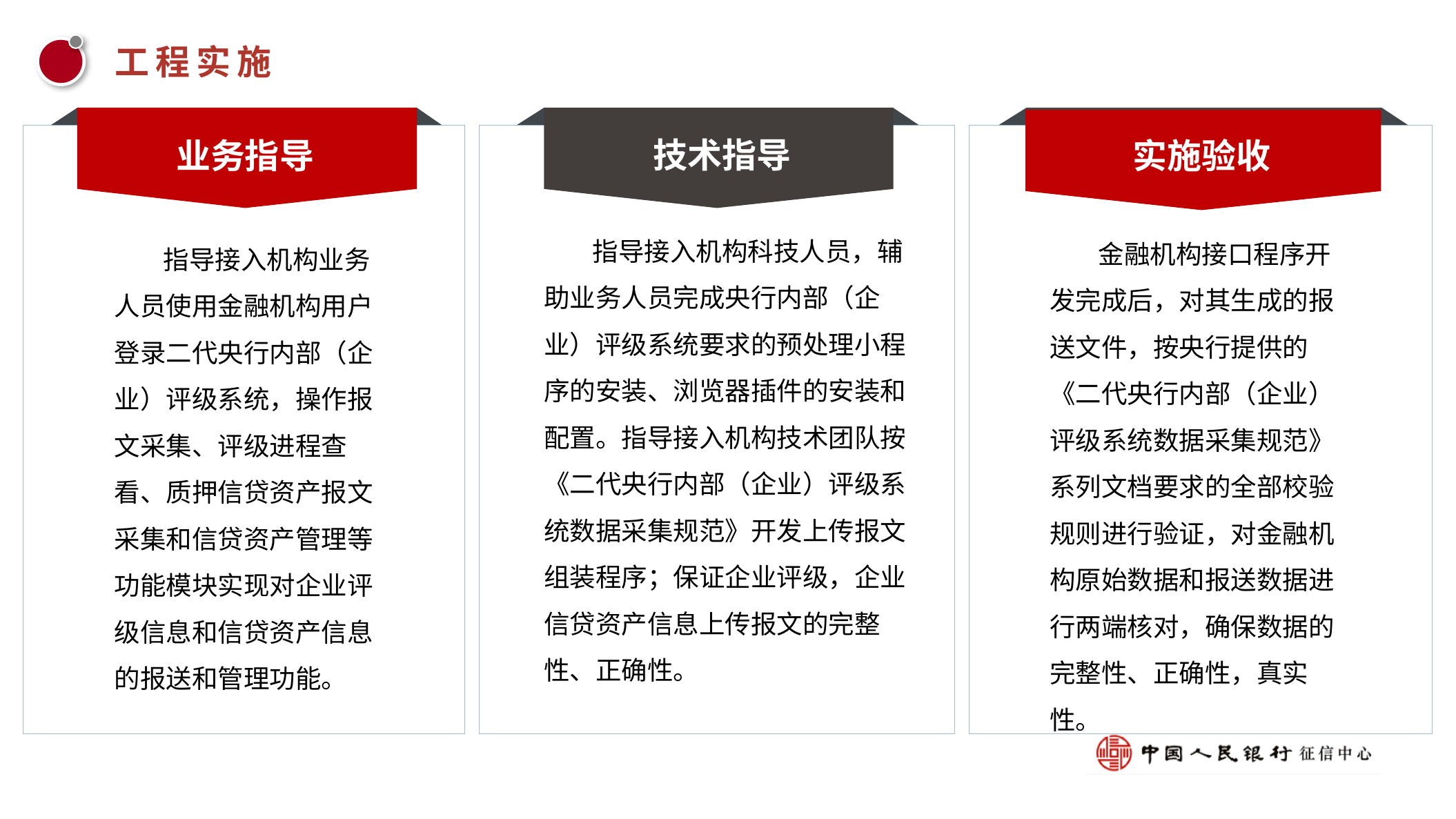

工程实施

业务指导
指导接入机构业务人员使用金融机构用户登录二代央行内部（企业）评级系统，操作报文采集、评级进程查看、质押信贷资产报文采集和信贷资产管理等功能模块实现对企业评级信息和信贷资产信息的报送和管理功能。

技术指导
指导接入机构科技人员，辅助业务人员完成央行内部（企业）评级系统要求的预处理小程序的安装、浏览器插件的安装和配置。指导接入机构技术团队按《二代央行内部（企业）评级系统数据采集规范》开发上传报文组装程序；保证企业评级，企业信贷资产信息上传报文的完整性、正确性。

实施验收
金融机构接口程序开发完成后，对其生成的报送文件，按央行提供的《二代央行内部（企业）评级系统数据采集规范》系列文档要求的全部校验规则进行验证，对金融机构原始数据和报送数据进行两端核对，确保数据的完整性、正确性，真实性。